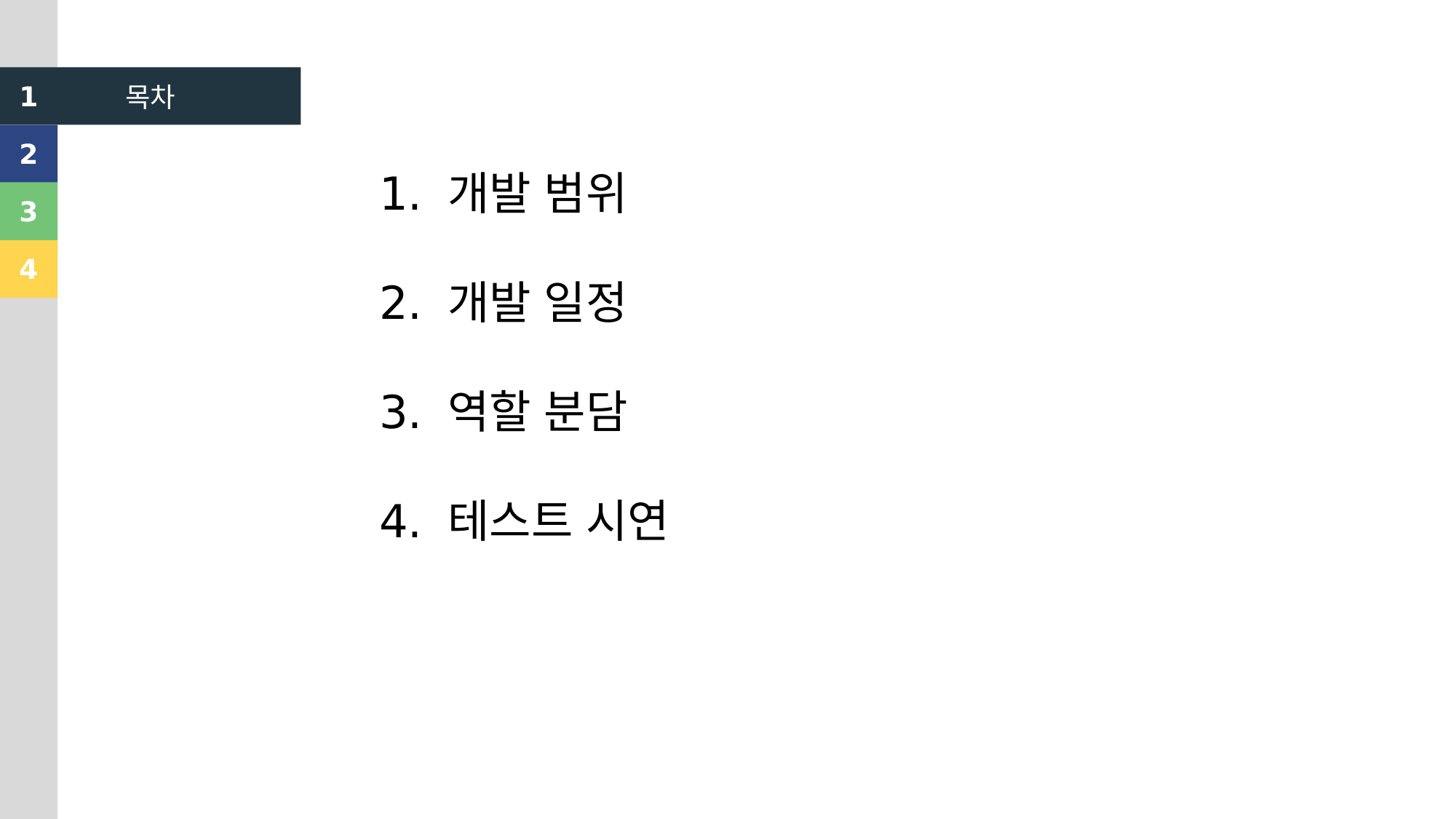

목차
1

2
1. 개발 범위

2. 개발 일정

3. 역할 분담

4. 테스트 시연

3

4